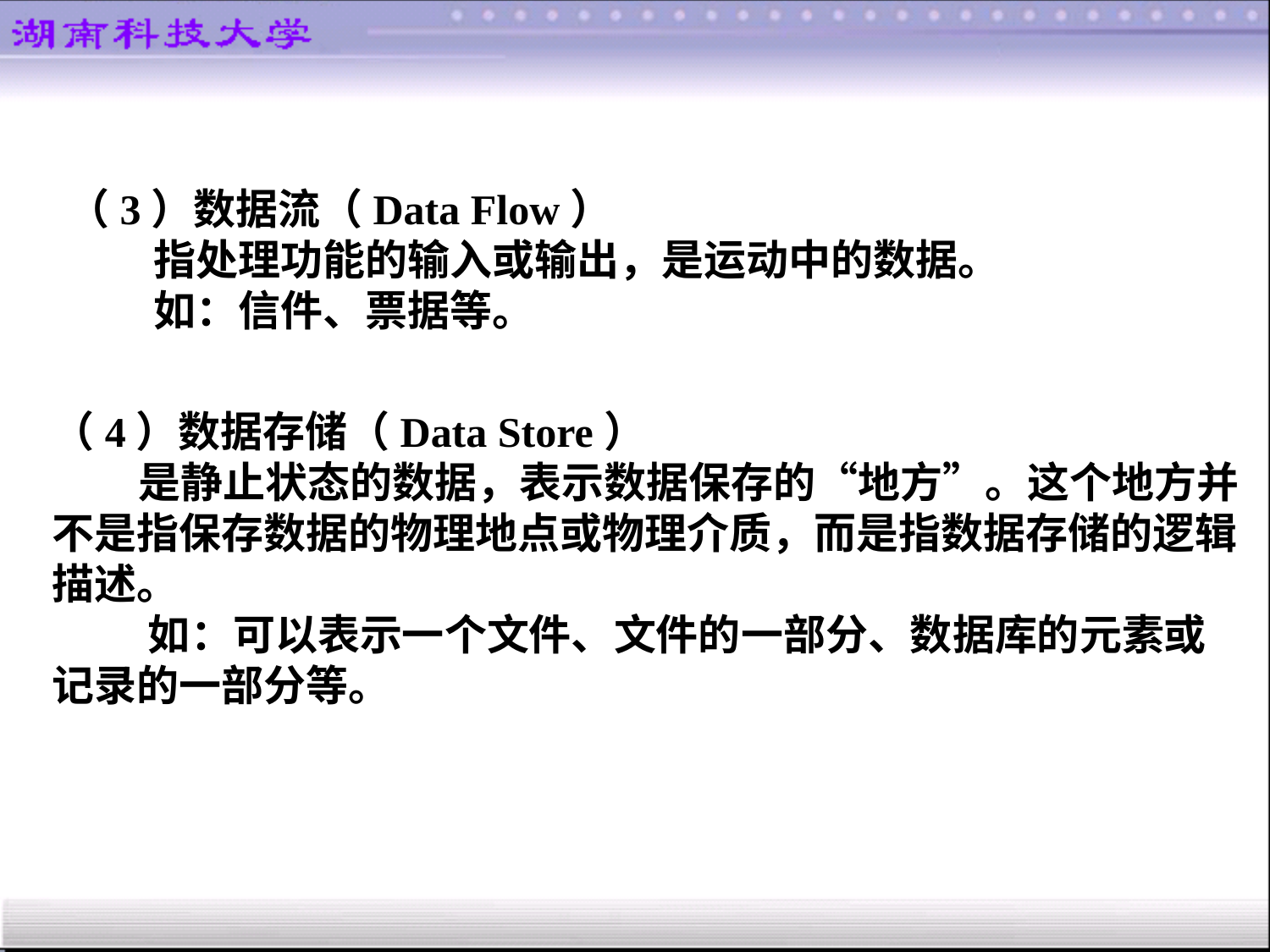

（3）数据流（Data Flow）
        指处理功能的输入或输出，是运动中的数据。
        如：信件、票据等。
（4）数据存储（Data Store）
        是静止状态的数据，表示数据保存的“地方”。这个地方并不是指保存数据的物理地点或物理介质，而是指数据存储的逻辑描述。
         如：可以表示一个文件、文件的一部分、数据库的元素或记录的一部分等。